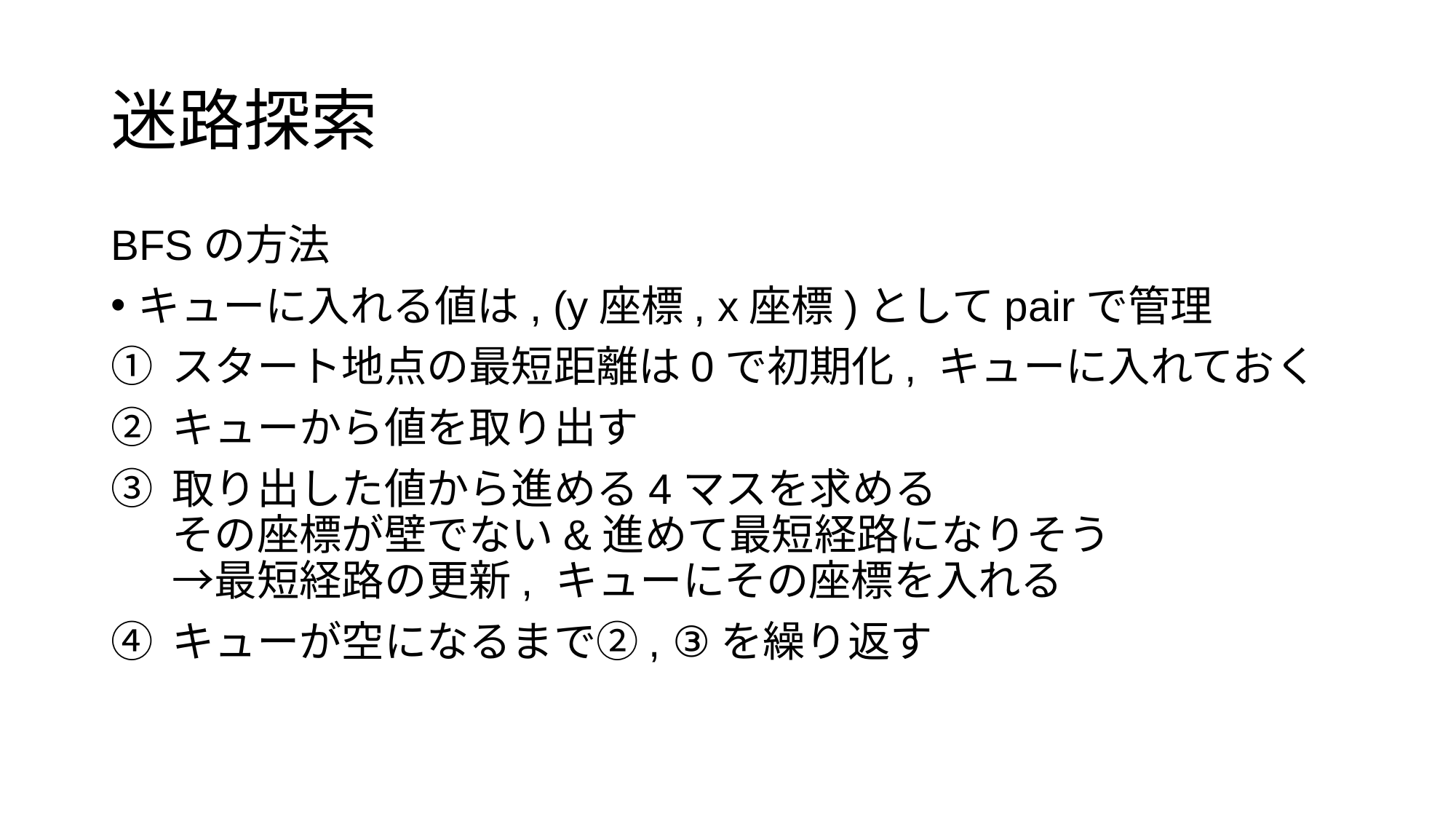

# 迷路探索
BFSの方法
キューに入れる値は, (y座標, x座標)としてpairで管理
スタート地点の最短距離は0で初期化, キューに入れておく
キューから値を取り出す
取り出した値から進める4マスを求める
その座標が壁でない&進めて最短経路になりそう
→最短経路の更新, キューにその座標を入れる
キューが空になるまで②, ③を繰り返す